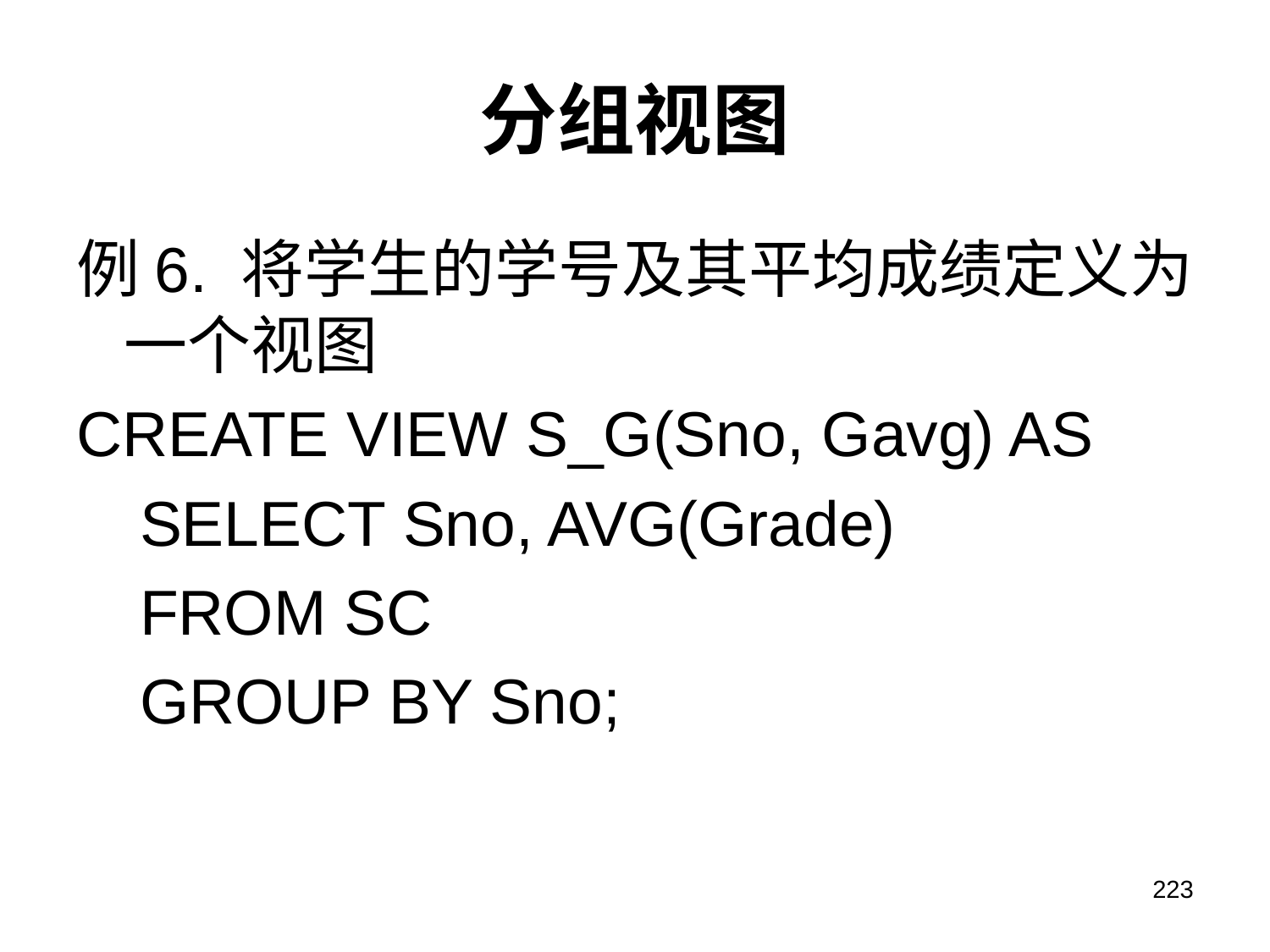

# 分组视图
例6. 将学生的学号及其平均成绩定义为一个视图
CREATE VIEW S_G(Sno, Gavg) AS
SELECT Sno, AVG(Grade)
FROM SC
GROUP BY Sno;

223